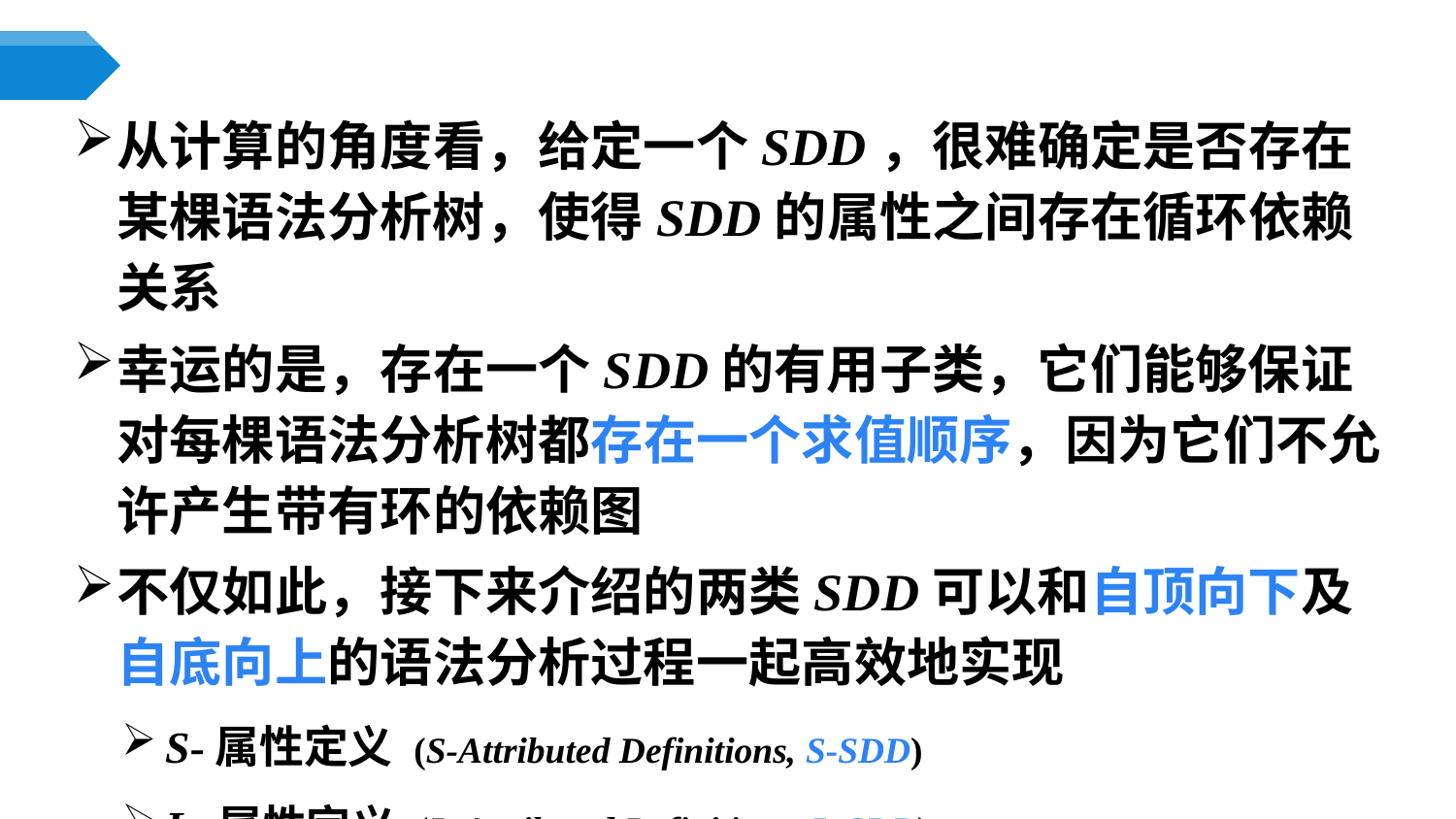

从计算的角度看，给定一个SDD，很难确定是否存在某棵语法分析树，使得SDD的属性之间存在循环依赖关系
幸运的是，存在一个SDD的有用子类，它们能够保证对每棵语法分析树都存在一个求值顺序，因为它们不允许产生带有环的依赖图
不仅如此，接下来介绍的两类SDD可以和自顶向下及自底向上的语法分析过程一起高效地实现
S-属性定义 (S-Attributed Definitions, S-SDD)
L-属性定义 (L-Attributed Definitions, L-SDD)